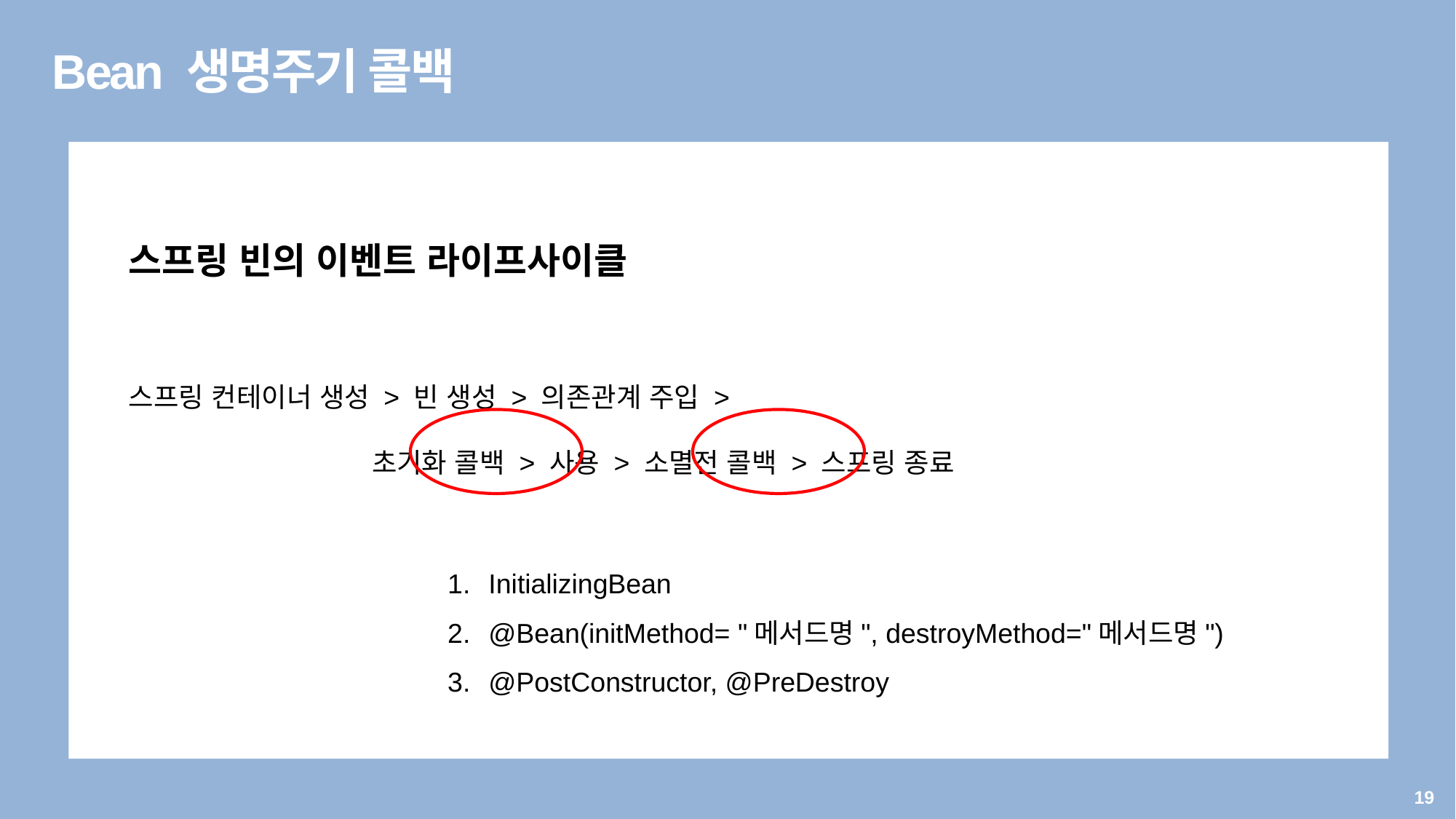

Bean 생명주기 콜백

스프링 빈의 이벤트 라이프사이클

스프링 컨테이너 생성 > 빈 생성 > 의존관계 주입 >
                               초기화 콜백 > 사용 > 소멸전 콜백 > 스프링 종료

InitializingBean
@Bean(initMethod= "메서드명", destroyMethod="메서드명")
@PostConstructor, @PreDestroy
19